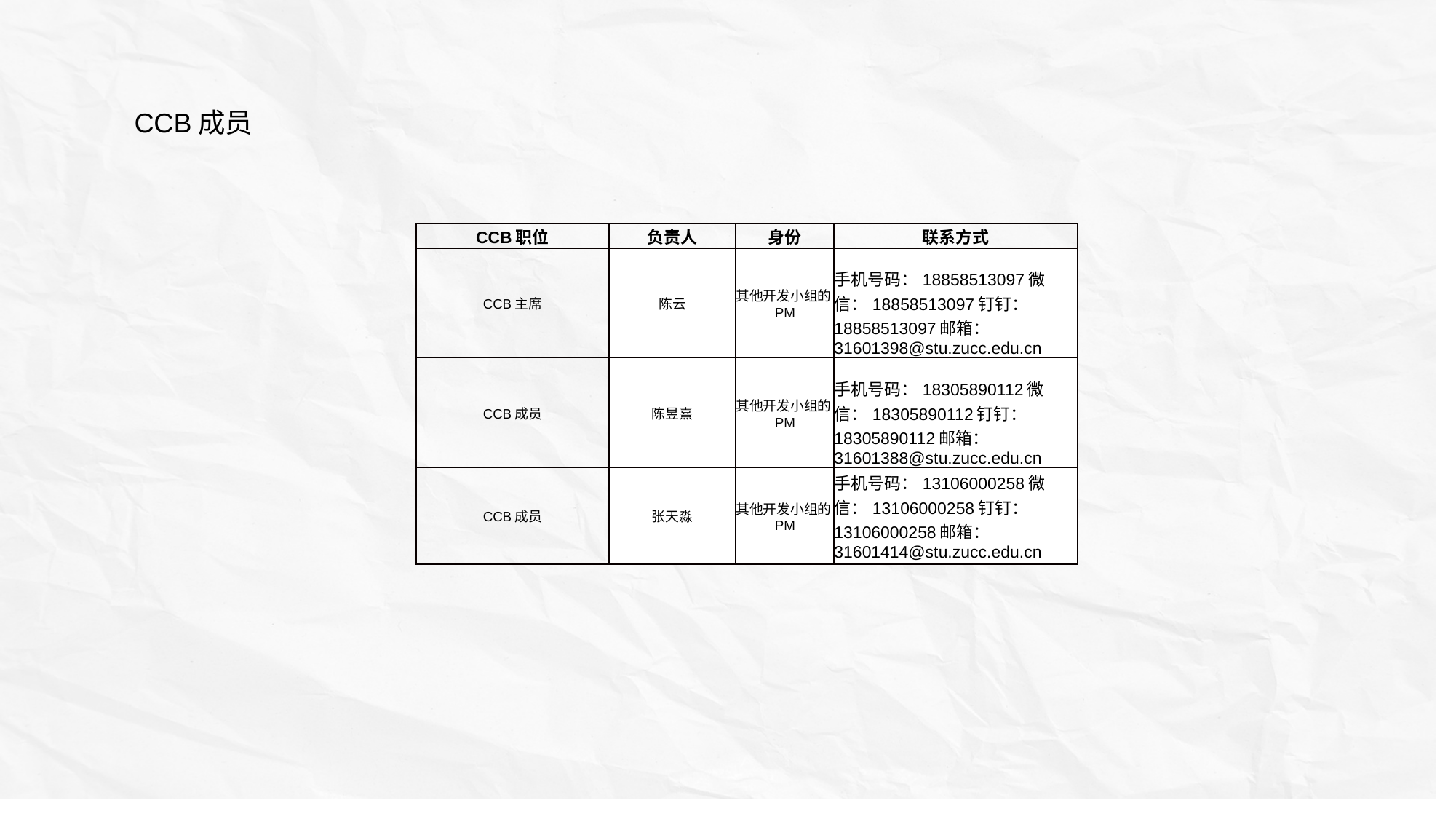

CCB成员
| CCB职位 | 负责人 | 身份 | 联系方式 |
| --- | --- | --- | --- |
| CCB主席 | 陈云 | 其他开发小组的PM | 手机号码：18858513097微信：18858513097钉钉：18858513097邮箱：31601398@stu.zucc.edu.cn |
| CCB成员 | 陈昱熹 | 其他开发小组的PM | 手机号码：18305890112微信：18305890112钉钉：18305890112邮箱：31601388@stu.zucc.edu.cn |
| CCB成员 | 张天淼 | 其他开发小组的PM | 手机号码：13106000258微信：13106000258钉钉：13106000258邮箱：31601414@stu.zucc.edu.cn |